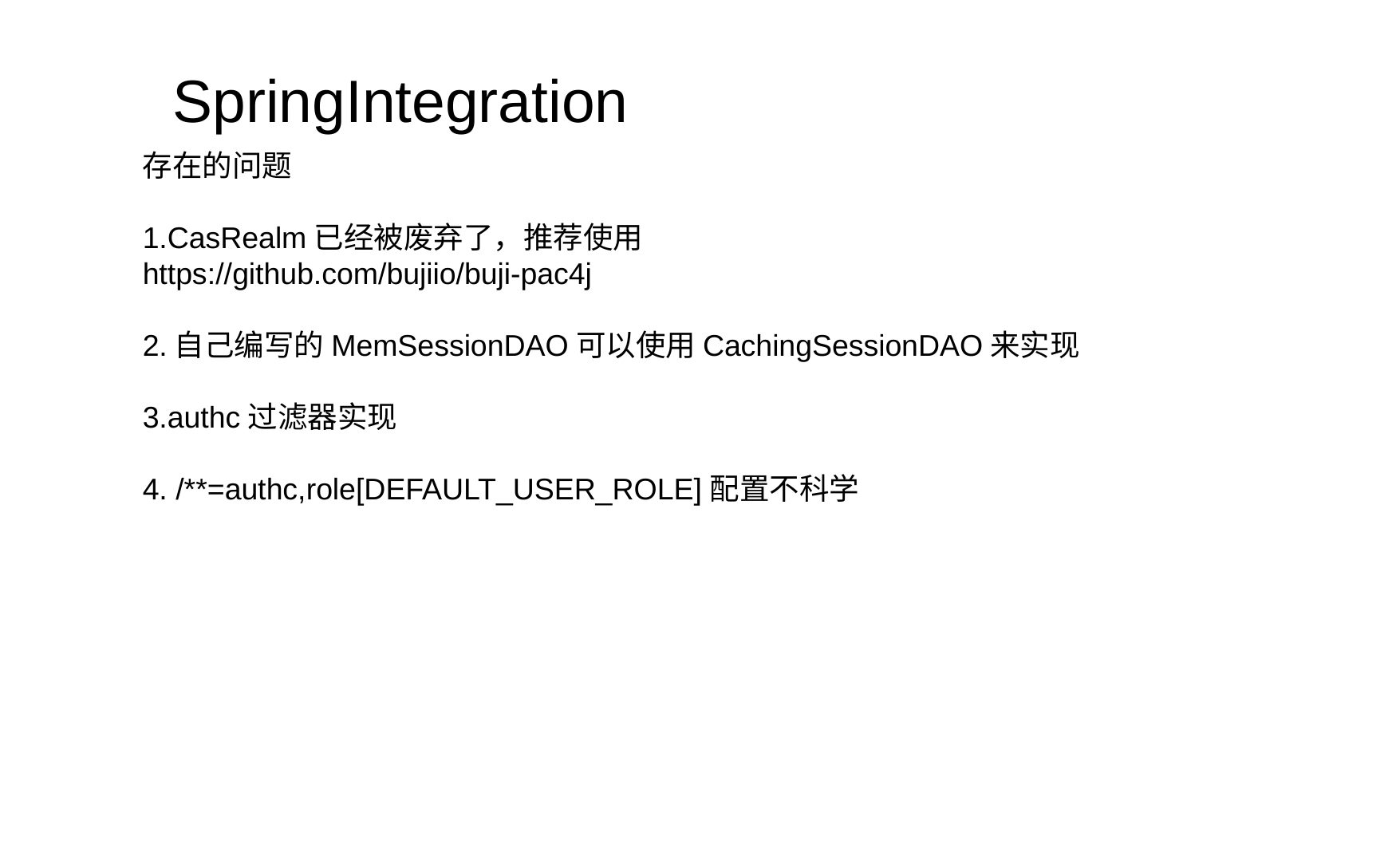

SpringIntegration
存在的问题

1.CasRealm已经被废弃了，推荐使用
https://github.com/bujiio/buji-pac4j

2.自己编写的MemSessionDAO可以使用CachingSessionDAO来实现

3.authc过滤器实现

4. /**=authc,role[DEFAULT_USER_ROLE]配置不科学